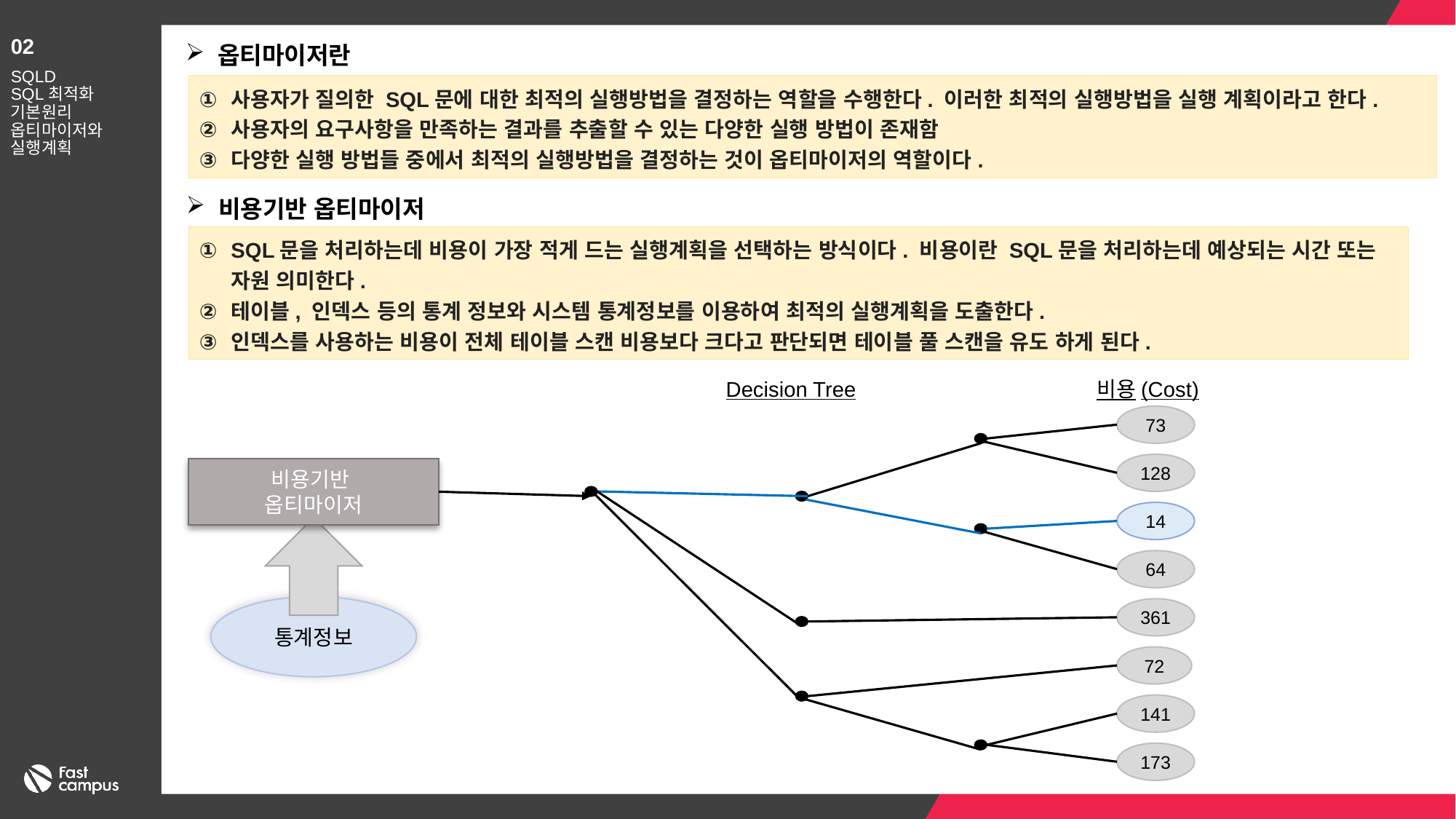

02
옵티마이저란
SQLD
SQL최적화 기본원리
옵티마이저와 실행계획
사용자가 질의한 SQL문에 대한 최적의 실행방법을 결정하는 역할을 수행한다. 이러한 최적의 실행방법을 실행 계획이라고 한다.
사용자의 요구사항을 만족하는 결과를 추출할 수 있는 다양한 실행 방법이 존재함
다양한 실행 방법들 중에서 최적의 실행방법을 결정하는 것이 옵티마이저의 역할이다.
비용기반 옵티마이저
SQL문을 처리하는데 비용이 가장 적게 드는 실행계획을 선택하는 방식이다. 비용이란 SQL문을 처리하는데 예상되는 시간 또는 자원 의미한다.
테이블, 인덱스 등의 통계 정보와 시스템 통계정보를 이용하여 최적의 실행계획을 도출한다.
인덱스를 사용하는 비용이 전체 테이블 스캔 비용보다 크다고 판단되면 테이블 풀 스캔을 유도 하게 된다.
Decision Tree
비용(Cost)
73

128
비용기반
옵티마이저

14

64
통계정보
361

72

141

173